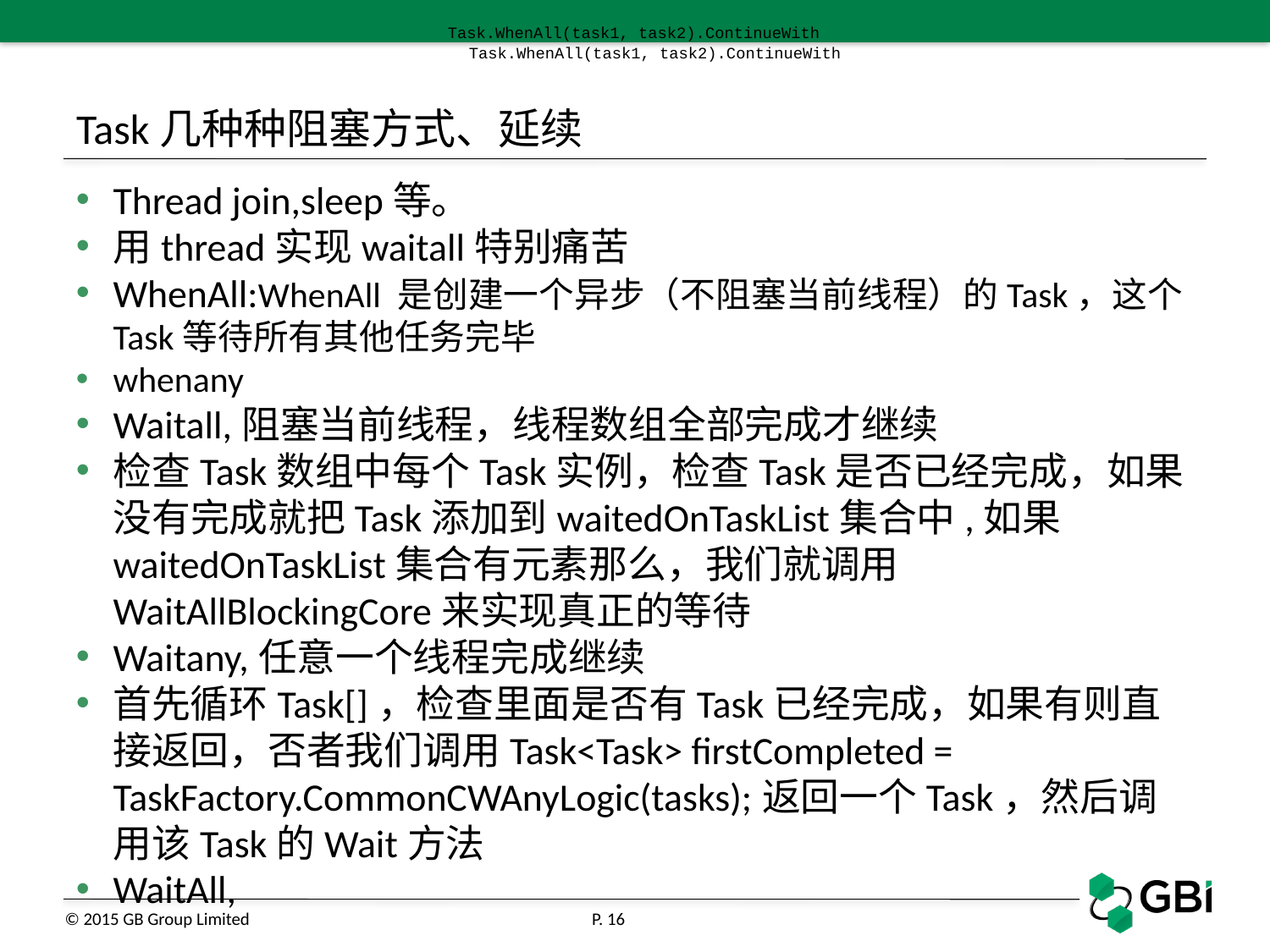

Task.WhenAll(task1, task2).ContinueWith
Task.WhenAll(task1, task2).ContinueWith
# Task几种种阻塞方式、延续
Thread join,sleep等。
用thread实现waitall特别痛苦
WhenAll:WhenAll 是创建一个异步（不阻塞当前线程）的Task，这个Task等待所有其他任务完毕
whenany
Waitall,阻塞当前线程，线程数组全部完成才继续
检查Task数组中每个Task实例，检查Task是否已经完成，如果没有完成就把Task添加到waitedOnTaskList集合中,如果waitedOnTaskList集合有元素那么，我们就调用WaitAllBlockingCore来实现真正的等待
Waitany,任意一个线程完成继续
首先循环Task[]，检查里面是否有Task已经完成，如果有则直接返回，否者我们调用Task<Task> firstCompleted = TaskFactory.CommonCWAnyLogic(tasks);返回一个Task，然后调用该Task的Wait方法
WaitAll,